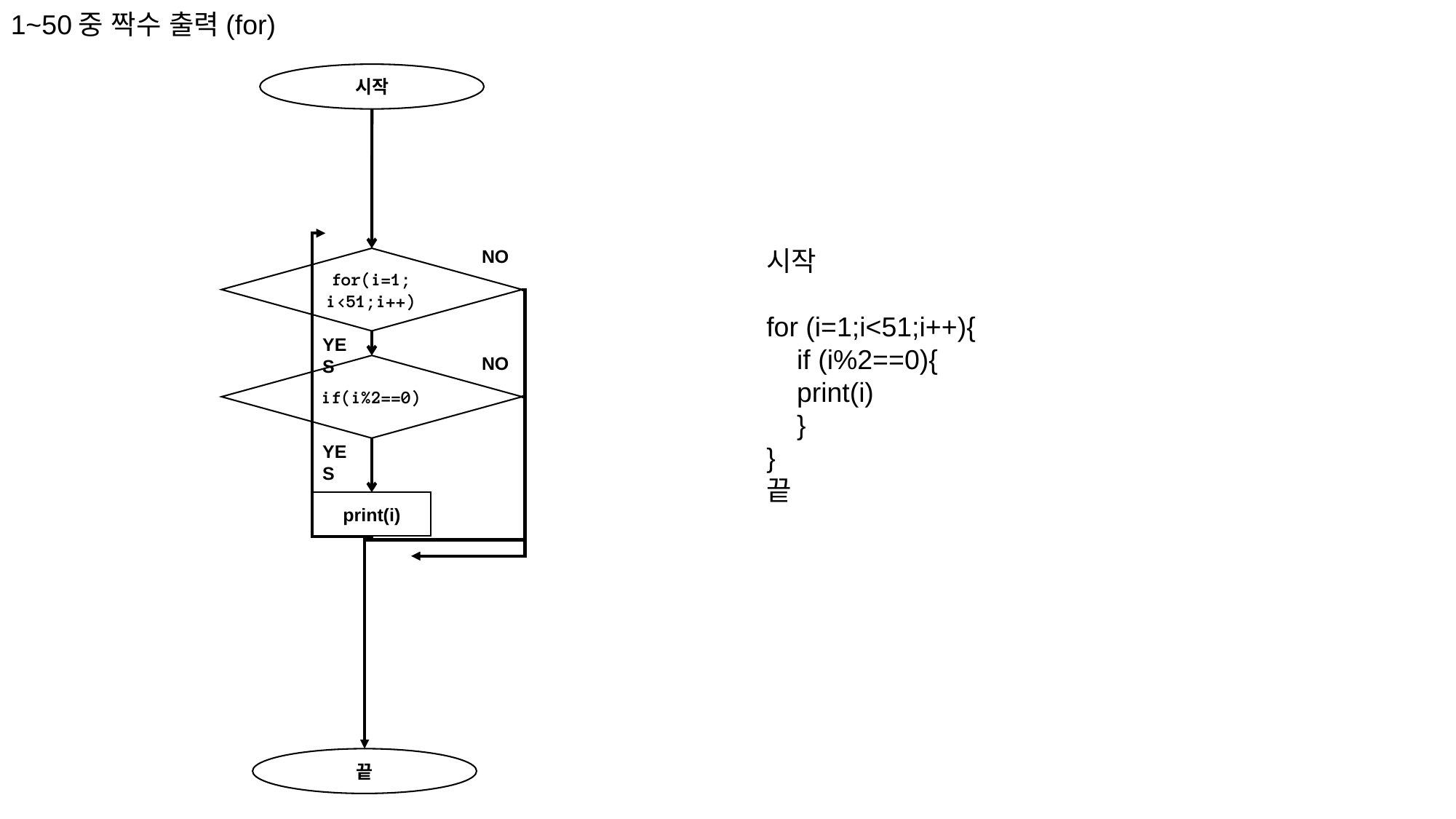

1~50중 짝수 출력(for)
시작
시작
for (i=1;i<51;i++){
    if (i%2==0){
    print(i)
    }
}
끝
NO
for(i=1;
i<51;i++)
YES
NO
if(i%2==0)
YES
print(i)
끝